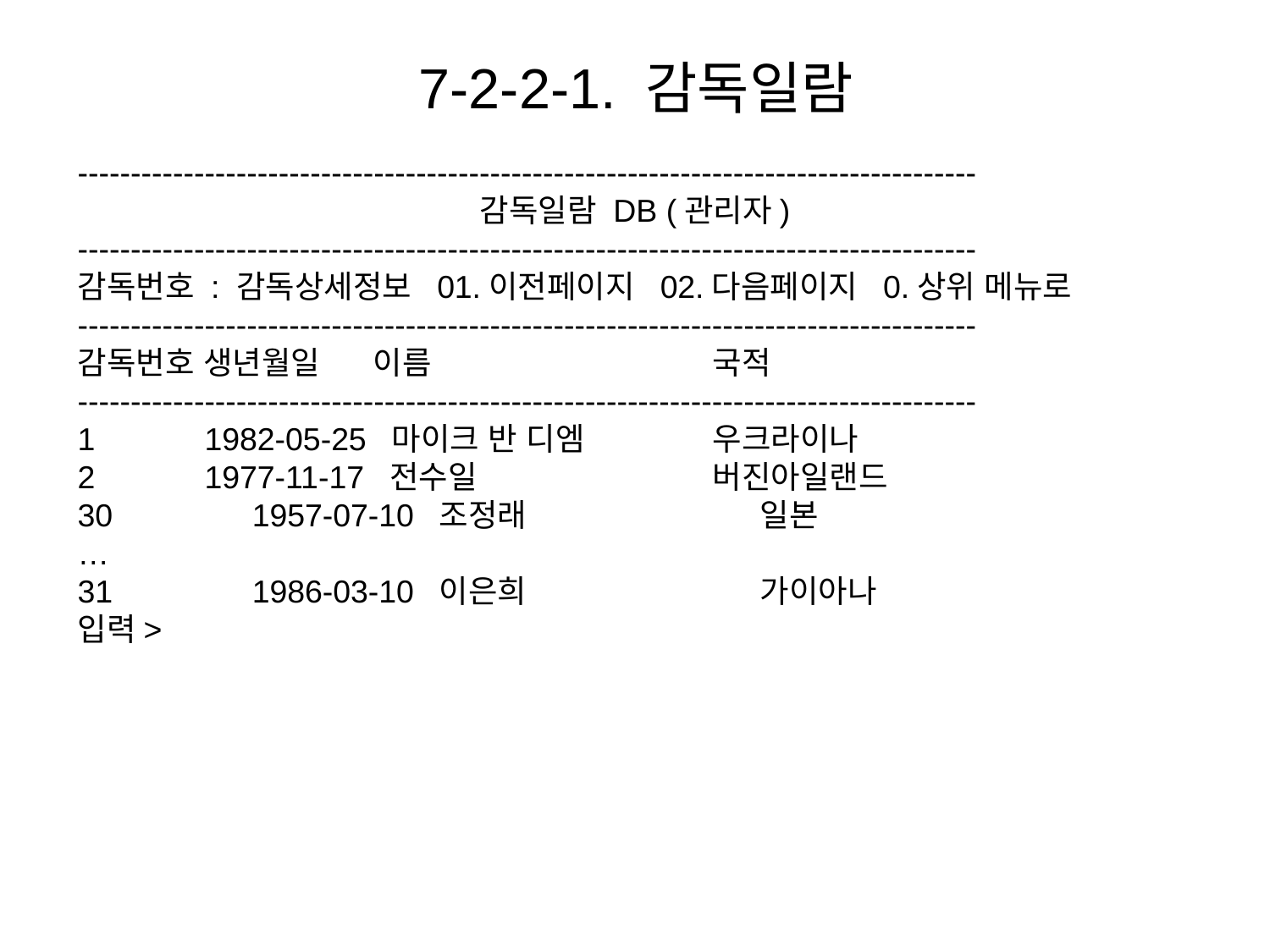

# 7-2-2-1. 감독일람
-------------------------------------------------------------------------------------
감독일람 DB (관리자)
-------------------------------------------------------------------------------------
감독번호 : 감독상세정보  01.이전페이지  02.다음페이지  0.상위 메뉴로
-------------------------------------------------------------------------------------
감독번호 생년월일      이름        		국적
-------------------------------------------------------------------------------------
﻿1	1982-05-25  마이크 반 디엠  	우크라이나
2	1977-11-17  전수일  		버진아일랜드
30		1957-07-10  조정래 	 	일본
…
31     	1986-03-10  이은희  		가이아나
입력>